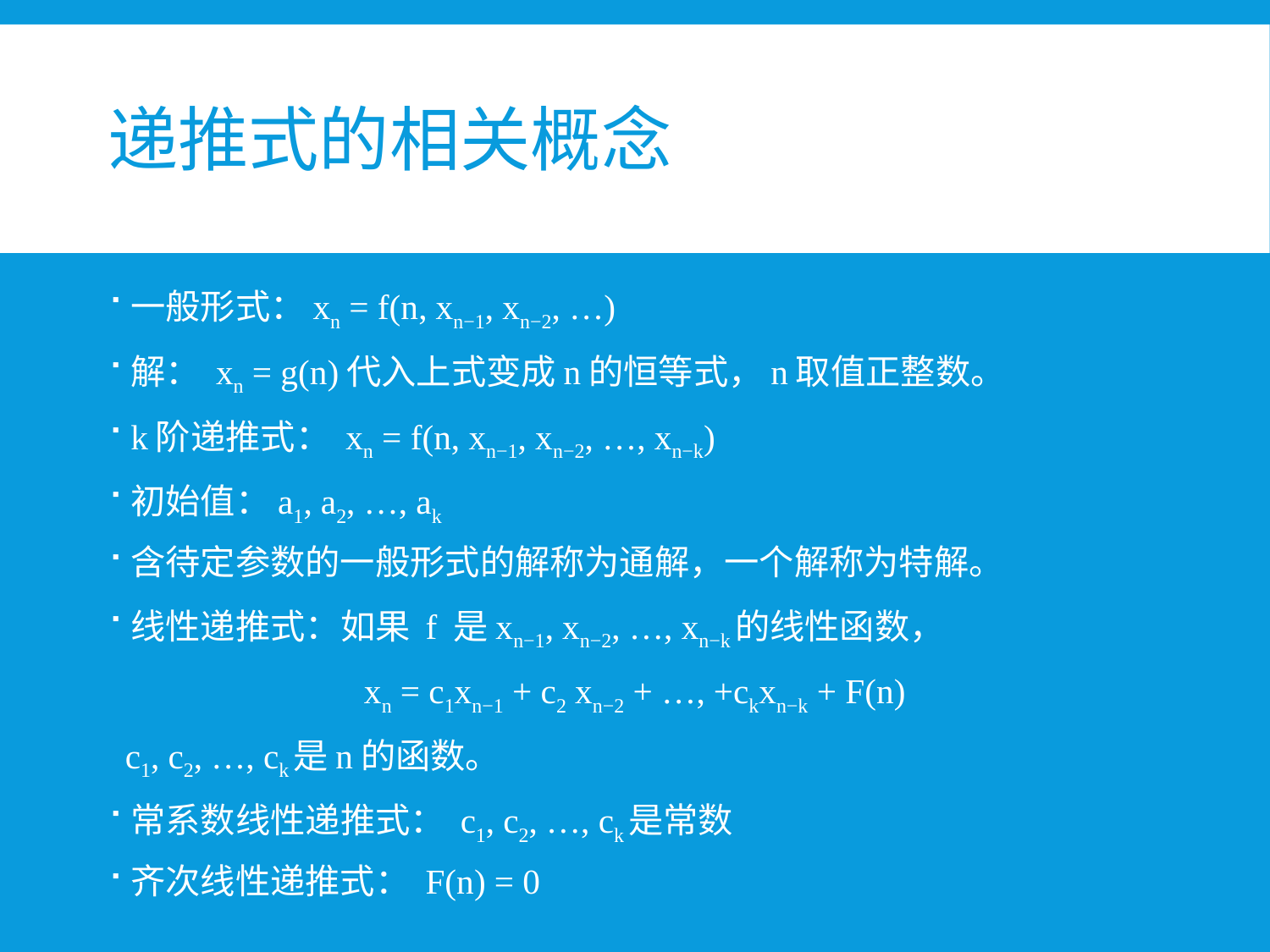

# 递推式的相关概念
一般形式：xn = f(n, xn−1, xn−2, …)
解： xn = g(n)代入上式变成n的恒等式，n取值正整数。
k阶递推式： xn = f(n, xn−1, xn−2, …, xn−k)
初始值：a1, a2, …, ak
含待定参数的一般形式的解称为通解，一个解称为特解。
线性递推式：如果 f 是xn−1, xn−2, …, xn−k的线性函数，
xn = c1xn−1 + c2 xn−2 + …, +ckxn−k + F(n)
  c1, c2, …, ck是n的函数。
常系数线性递推式： c1, c2, …, ck是常数
齐次线性递推式： F(n) = 0